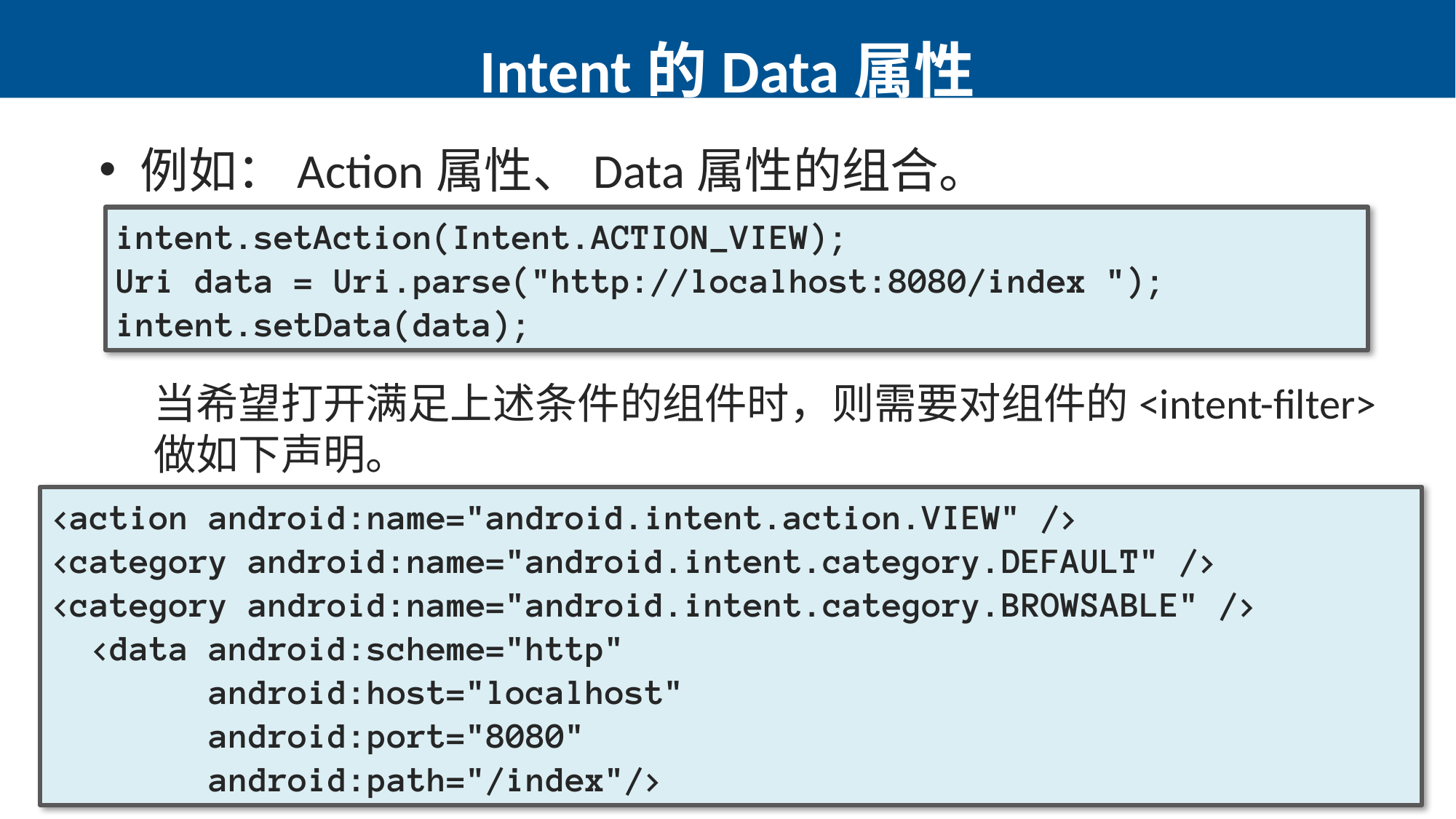

# Intent的Data属性

例如：Action属性、Data属性的组合。
intent.setAction(Intent.ACTION_VIEW);
Uri data = Uri.parse("http://localhost:8080/index ");
intent.setData(data);
当希望打开满足上述条件的组件时，则需要对组件的<intent-filter>做如下声明。
<action android:name="android.intent.action.VIEW" />
<category android:name="android.intent.category.DEFAULT" />
<category android:name="android.intent.category.BROWSABLE" />
  <data android:scheme="http"
        android:host="localhost"
        android:port="8080"
        android:path="/index"/>